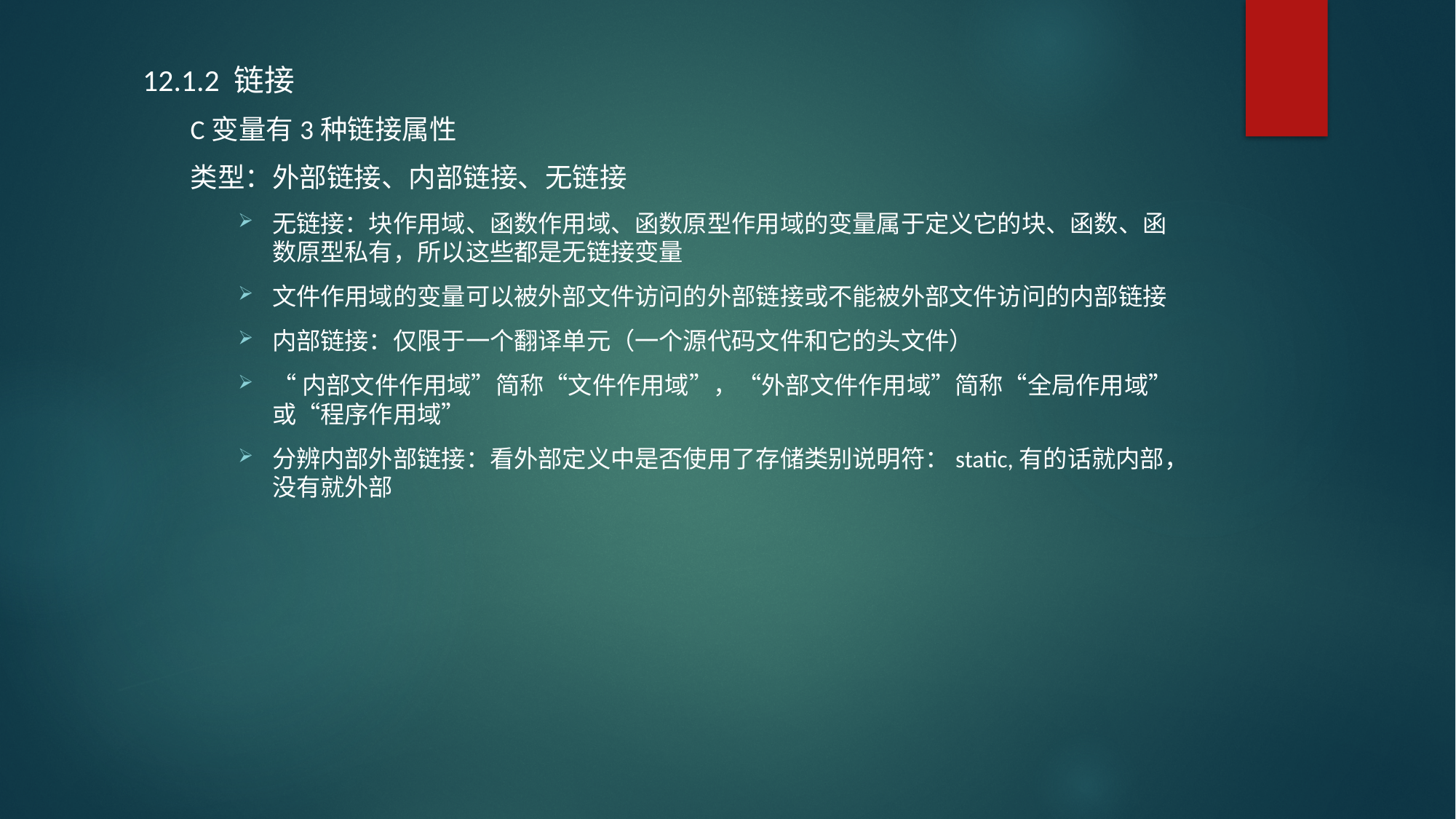

12.1.2 链接
C变量有3种链接属性
类型：外部链接、内部链接、无链接
无链接：块作用域、函数作用域、函数原型作用域的变量属于定义它的块、函数、函数原型私有，所以这些都是无链接变量
文件作用域的变量可以被外部文件访问的外部链接或不能被外部文件访问的内部链接
内部链接：仅限于一个翻译单元（一个源代码文件和它的头文件）
“内部文件作用域”简称“文件作用域”，“外部文件作用域”简称“全局作用域”或“程序作用域”
分辨内部外部链接：看外部定义中是否使用了存储类别说明符：static,有的话就内部，没有就外部